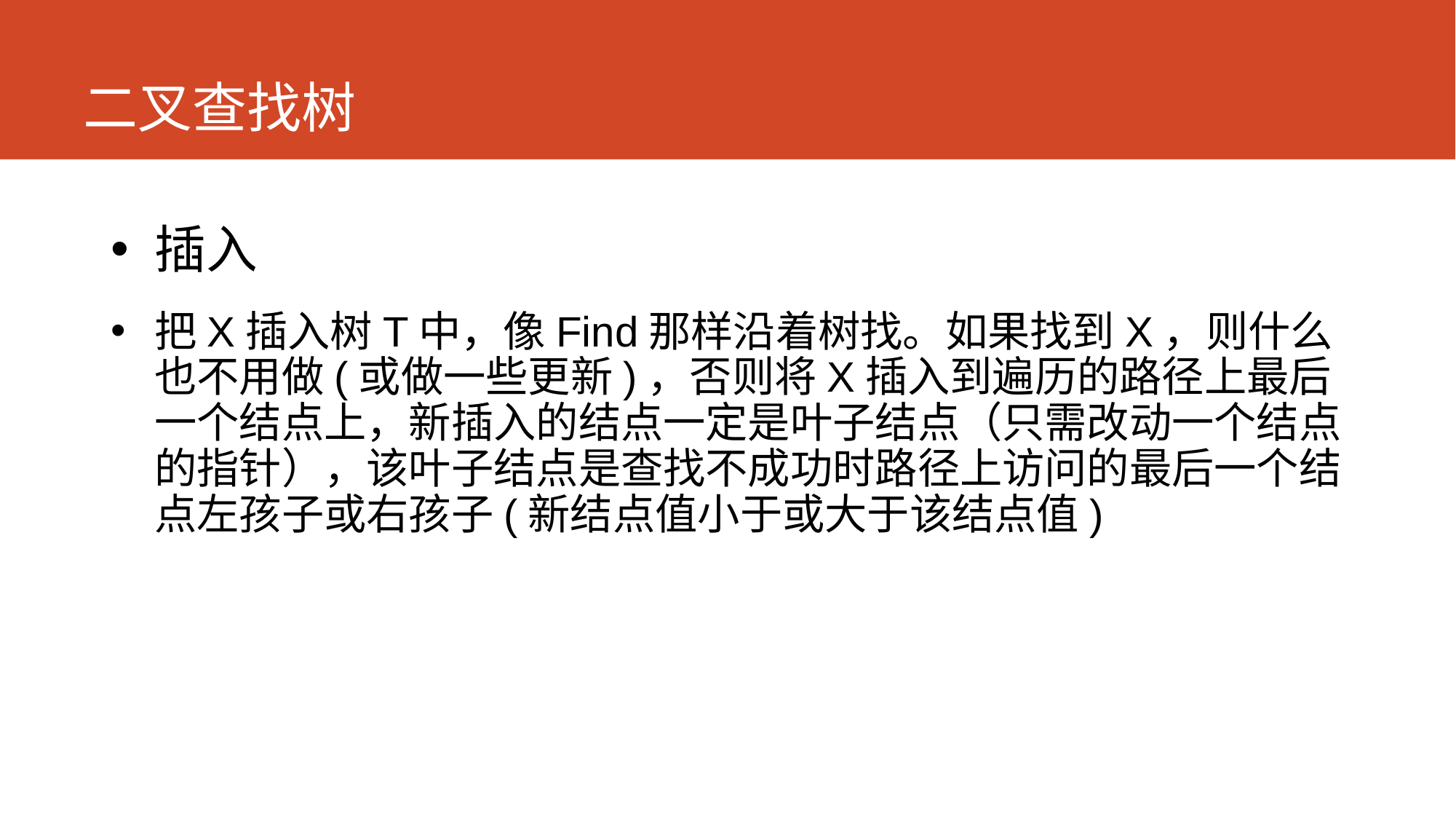

# 二叉查找树
插入
把X插入树T中，像Find那样沿着树找。如果找到X，则什么也不用做(或做一些更新)，否则将X插入到遍历的路径上最后一个结点上，新插入的结点一定是叶子结点（只需改动一个结点的指针），该叶子结点是查找不成功时路径上访问的最后一个结点左孩子或右孩子(新结点值小于或大于该结点值)